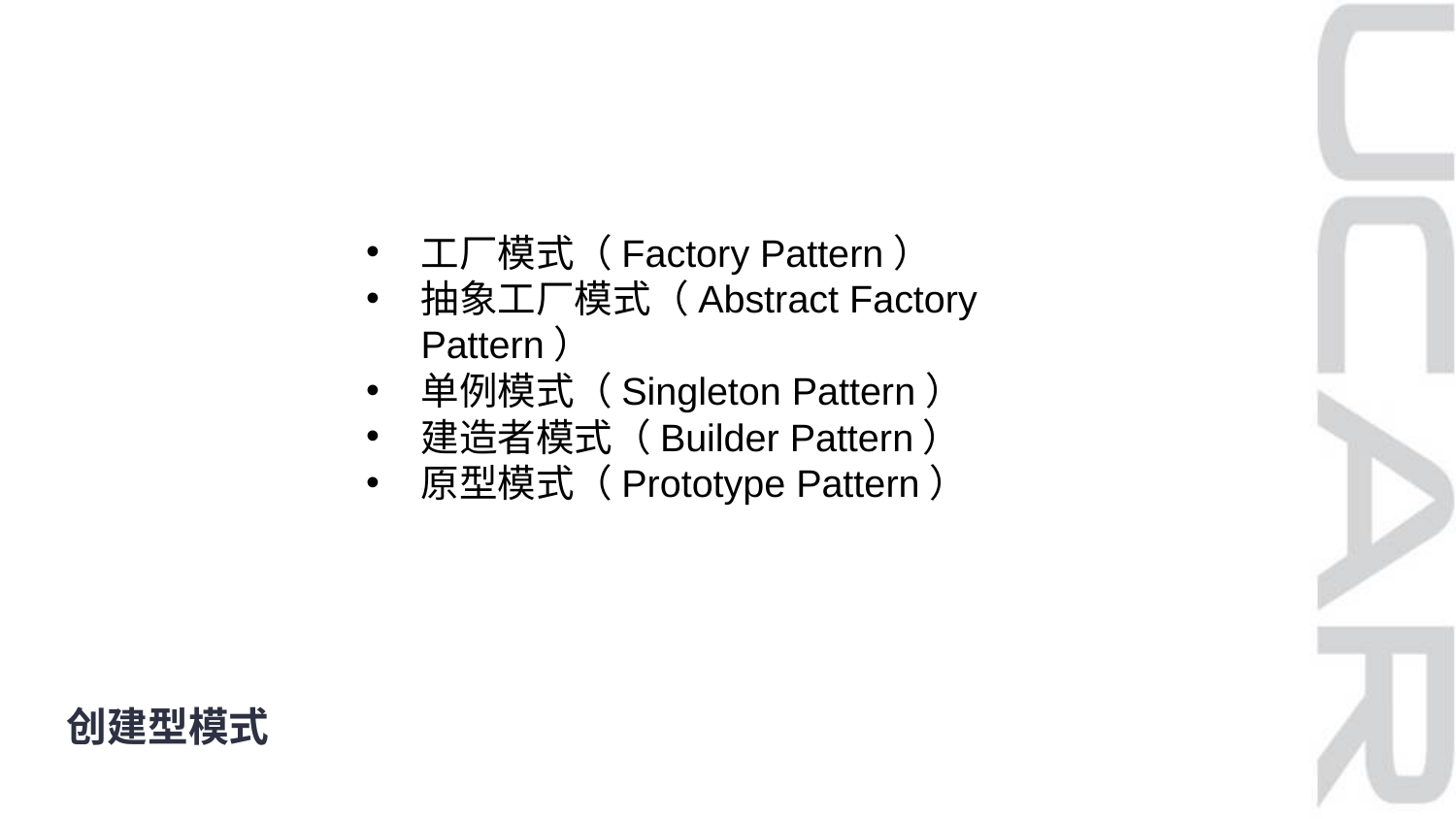

工厂模式（Factory Pattern）
抽象工厂模式（Abstract Factory Pattern）
单例模式（Singleton Pattern）
建造者模式（Builder Pattern）
原型模式（Prototype Pattern）
创建型模式